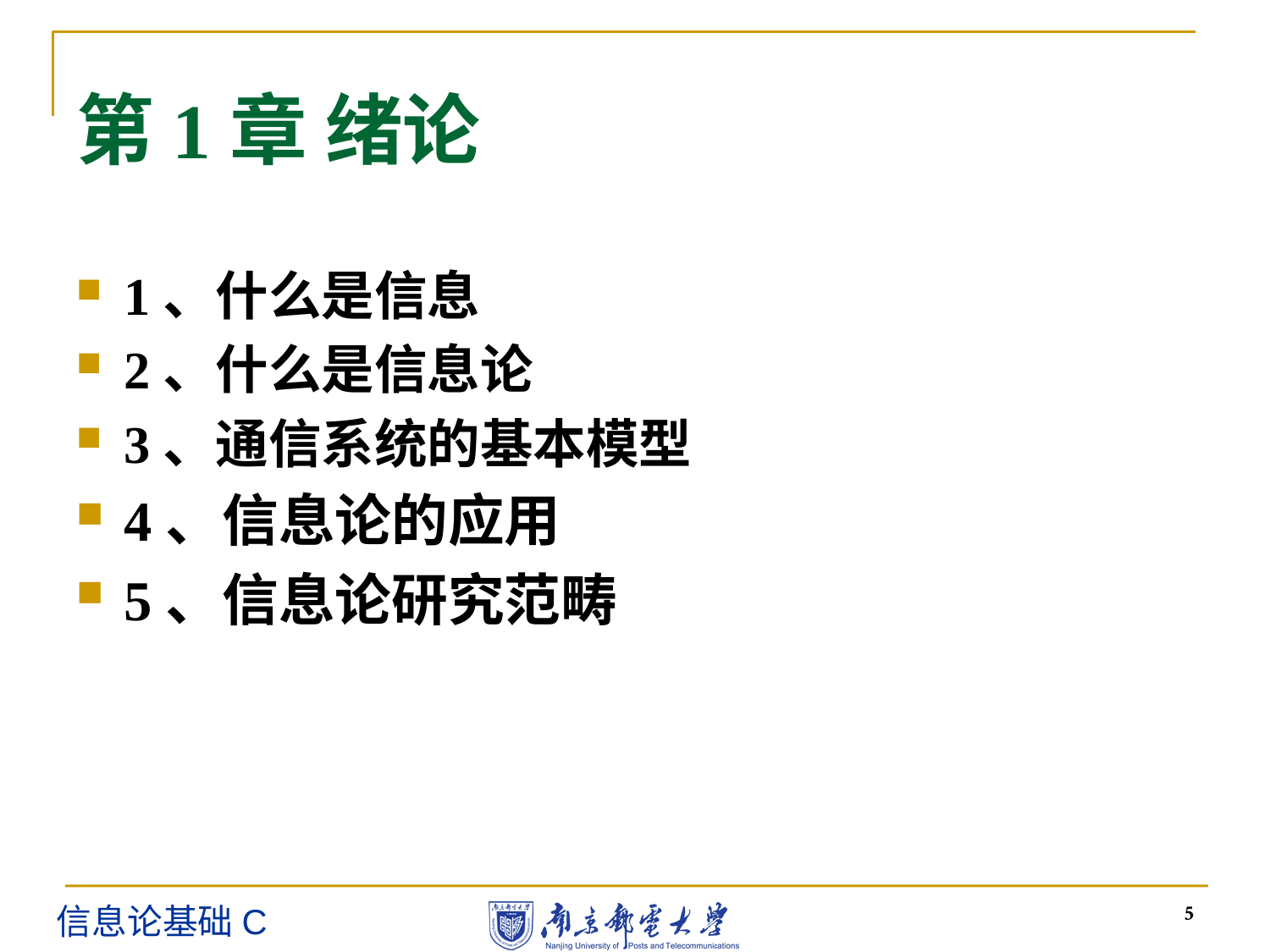

第1章 绪论
1、什么是信息
2、什么是信息论
3、通信系统的基本模型
4、信息论的应用
5、信息论研究范畴

5